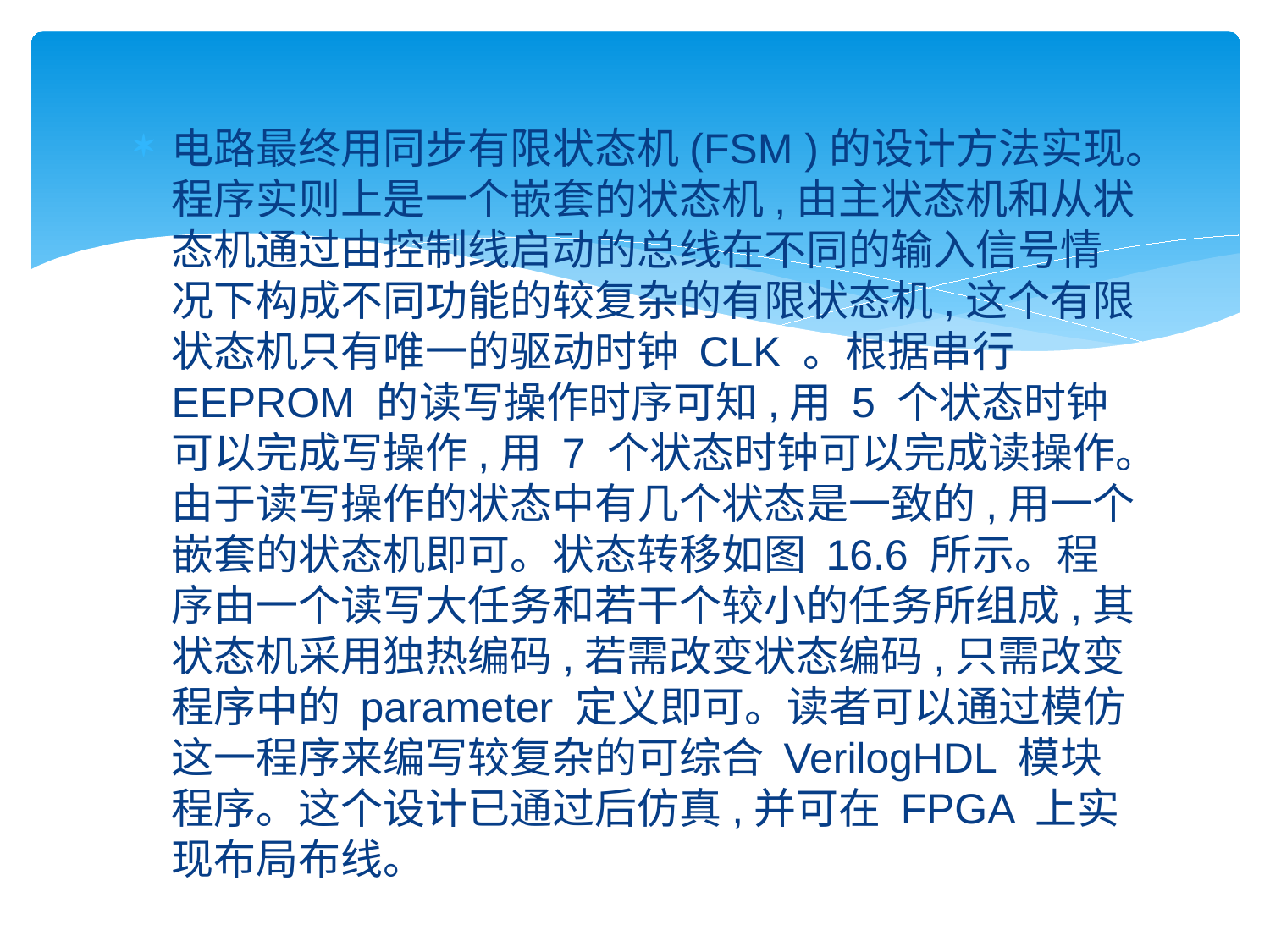

#
电路最终用同步有限状态机(FSM )的设计方法实现。程序实则上是一个嵌套的状态机,由主状态机和从状态机通过由控制线启动的总线在不同的输入信号情况下构成不同功能的较复杂的有限状态机,这个有限状态机只有唯一的驱动时钟 CLK 。根据串行 EEPROM 的读写操作时序可知,用 5 个状态时钟可以完成写操作,用 7 个状态时钟可以完成读操作。由于读写操作的状态中有几个状态是一致的,用一个嵌套的状态机即可。状态转移如图 16.6 所示。程序由一个读写大任务和若干个较小的任务所组成,其状态机采用独热编码,若需改变状态编码,只需改变程序中的 parameter 定义即可。读者可以通过模仿这一程序来编写较复杂的可综合 VerilogHDL 模块程序。这个设计已通过后仿真,并可在 FPGA 上实现布局布线。